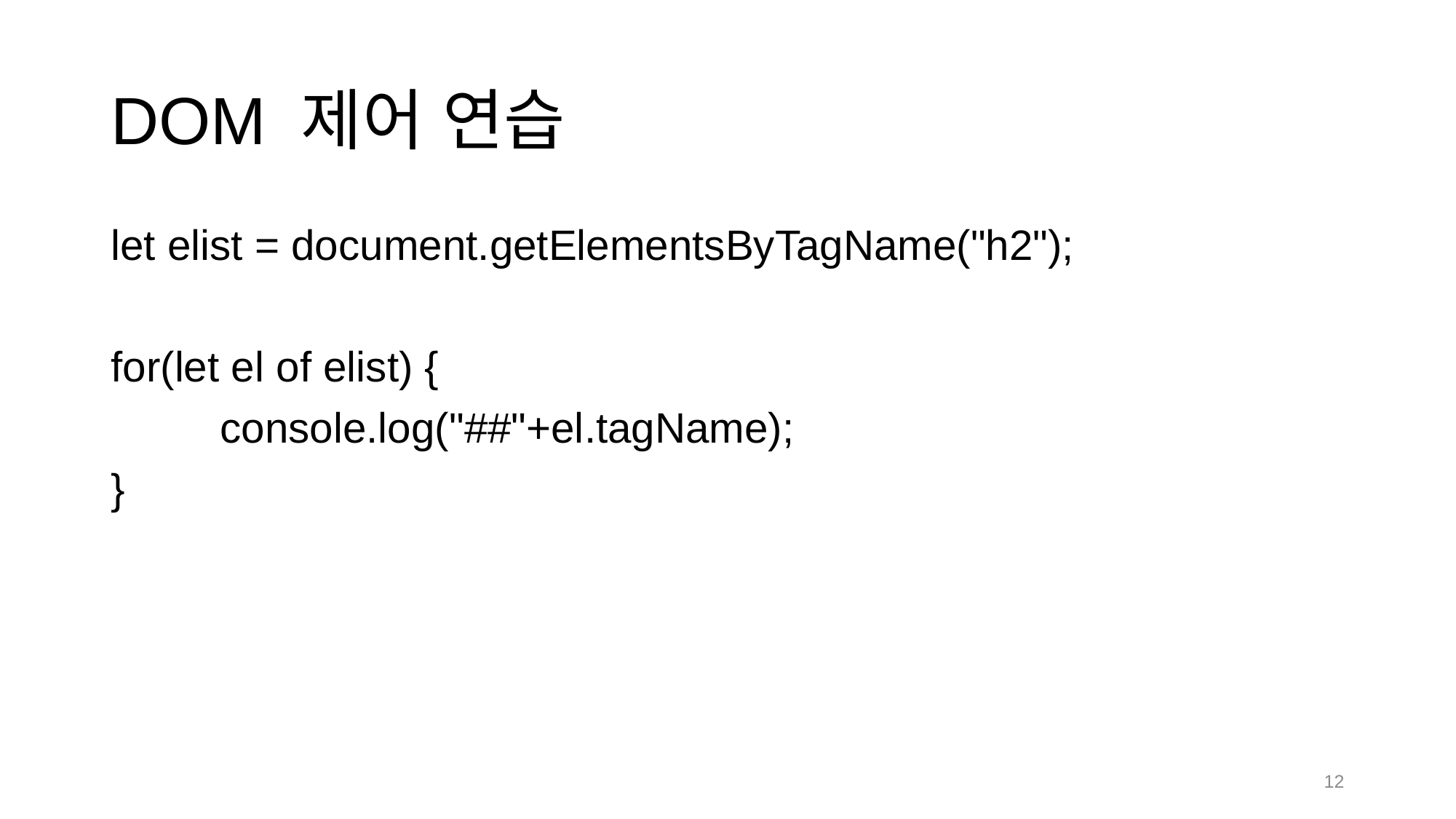

# DOM 제어 연습
let elist = document.getElementsByTagName("h2");

for(let el of elist) {
	console.log("##"+el.tagName);
}
12